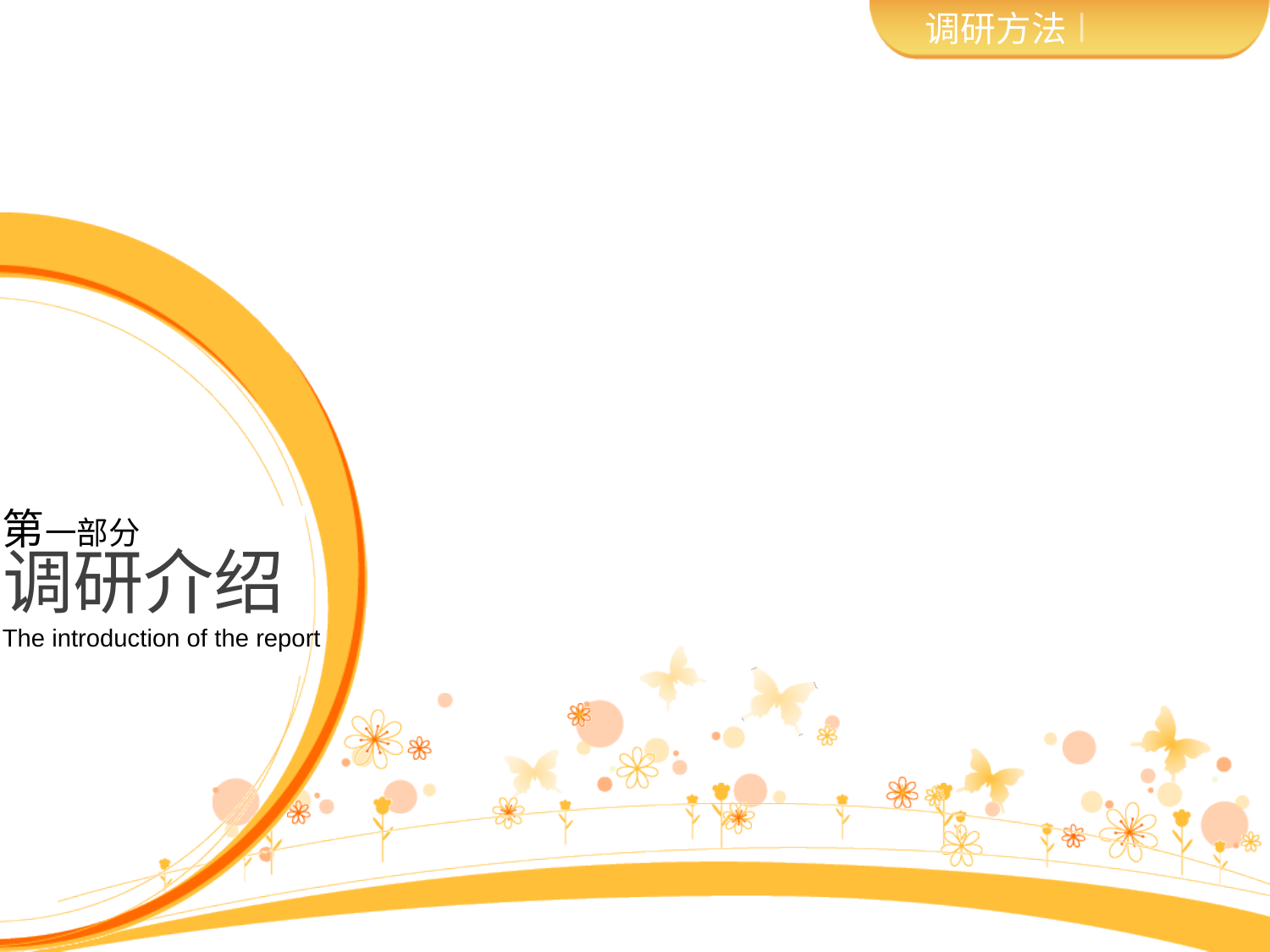

调研方法
# 调研介绍
第一部分

The introduction of the report